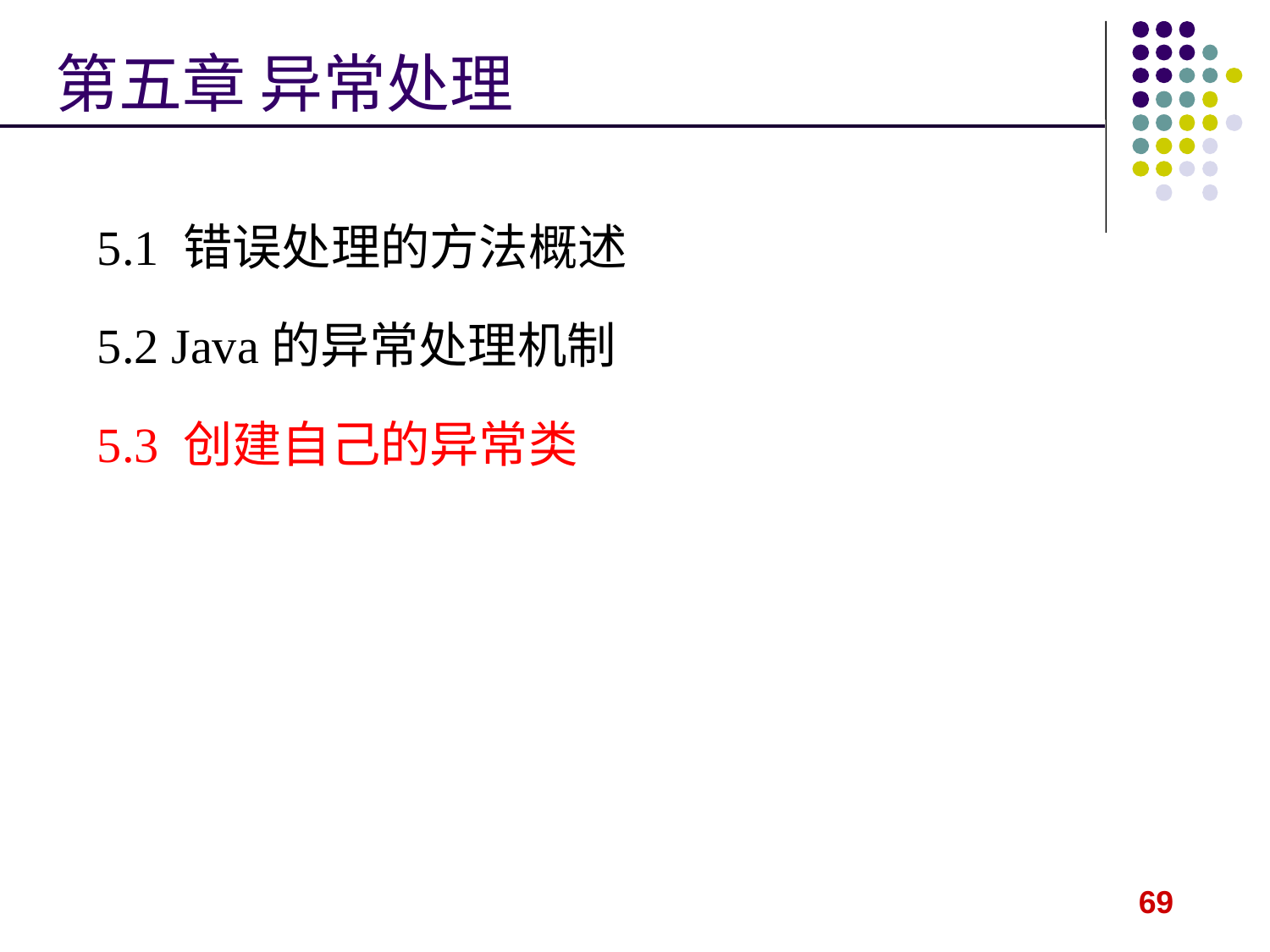

# 第五章 异常处理
5.1 错误处理的方法概述
5.2 Java的异常处理机制
5.3 创建自己的异常类